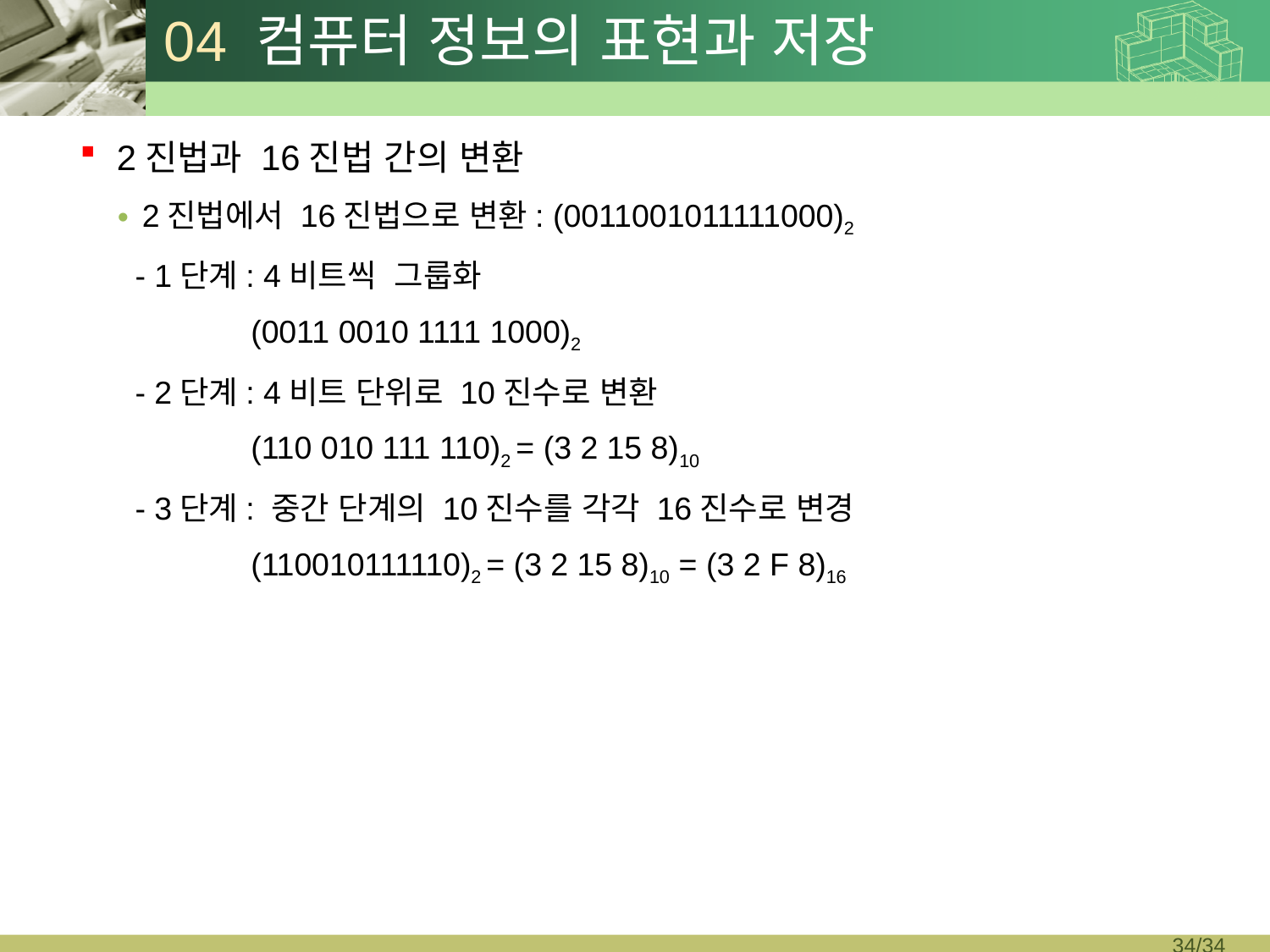

# 04 컴퓨터 정보의 표현과 저장
2진법과 16진법 간의 변환
2진법에서 16진법으로 변환: (0011001011111000)2
  - 1단계: 4비트씩  그룹화
               (0011 0010 1111 1000)2
  - 2단계: 4비트 단위로 10진수로 변환
               (110 010 111 110)2 = (3 2 15 8)10
  - 3단계: 중간 단계의 10진수를 각각 16진수로 변경
               (110010111110)2 = (3 2 15 8)10 = (3 2 F 8)16